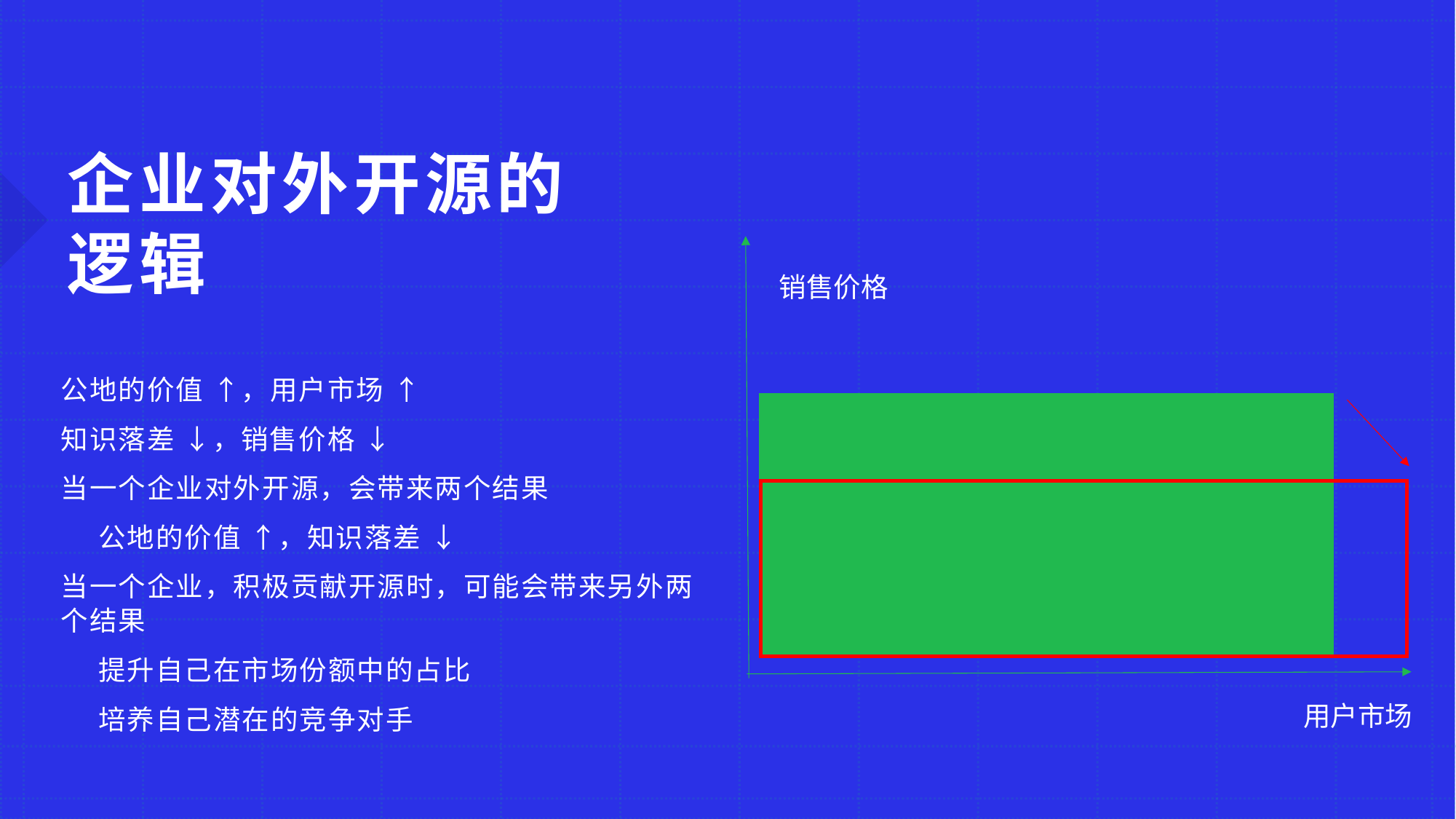

# 企业对外开源的逻辑

销售价格

用户市场
公地的价值 ↑，用户市场 ↑
知识落差 ↓，销售价格 ↓
当一个企业对外开源，会带来两个结果
    公地的价值 ↑，知识落差 ↓
当一个企业，积极贡献开源时，可能会带来另外两个结果
    提升自己在市场份额中的占比
    培养自己潜在的竞争对手